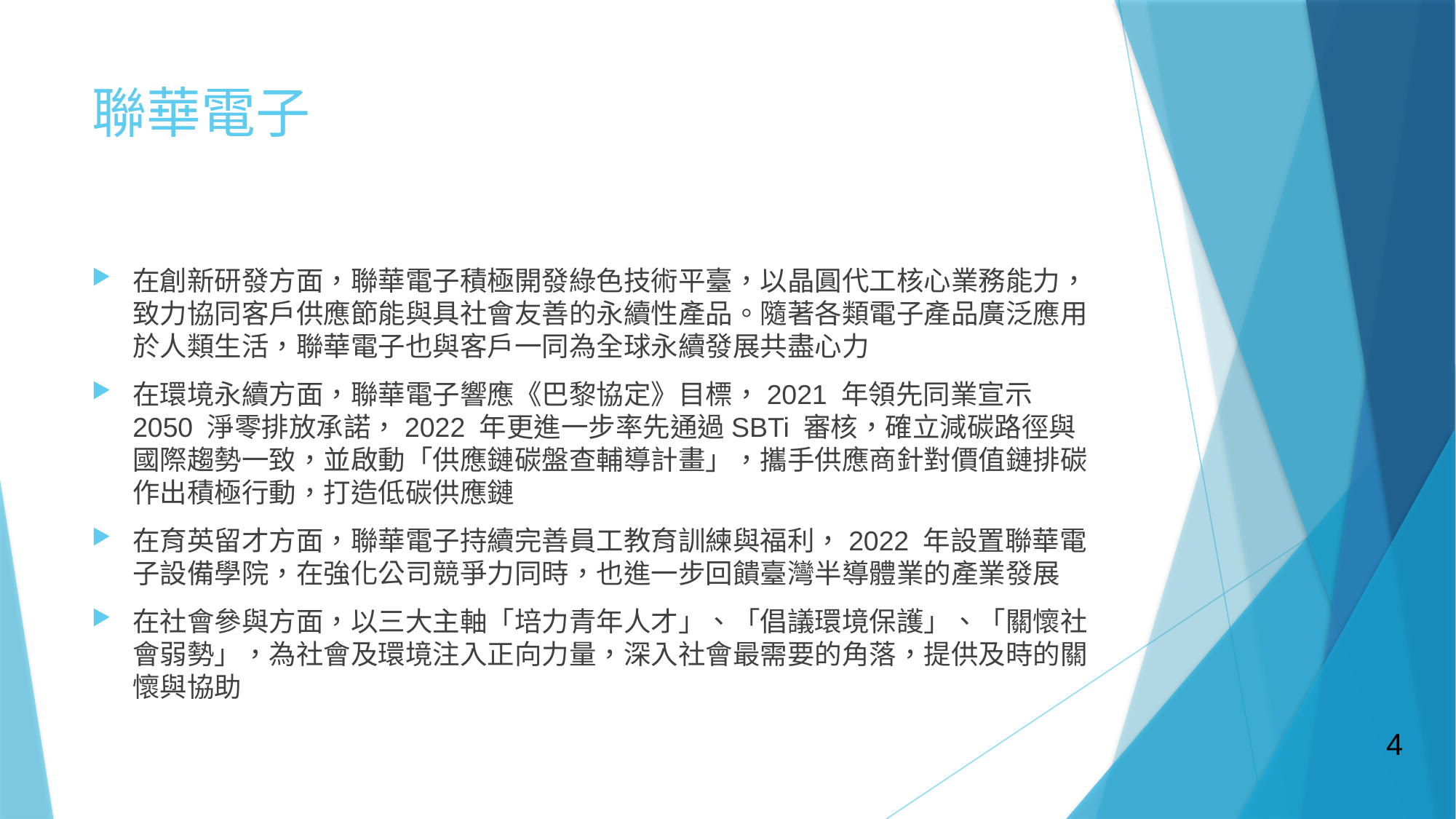

# 聯華電子
在創新研發方面，聯華電子積極開發綠色技術平臺，以晶圓代工核心業務能力，致力協同客戶供應節能與具社會友善的永續性產品。隨著各類電子產品廣泛應用於人類生活，聯華電子也與客戶一同為全球永續發展共盡心力
在環境永續方面，聯華電子響應《巴黎協定》目標，2021 年領先同業宣示2050 淨零排放承諾，2022 年更進一步率先通過SBTi 審核，確立減碳路徑與國際趨勢一致，並啟動「供應鏈碳盤查輔導計畫」，攜手供應商針對價值鏈排碳作出積極行動，打造低碳供應鏈
在育英留才方面，聯華電子持續完善員工教育訓練與福利，2022 年設置聯華電子設備學院，在強化公司競爭力同時，也進一步回饋臺灣半導體業的產業發展
在社會參與方面，以三大主軸「培力青年人才」、「倡議環境保護」、「關懷社會弱勢」，為社會及環境注入正向力量，深入社會最需要的角落，提供及時的關懷與協助
4